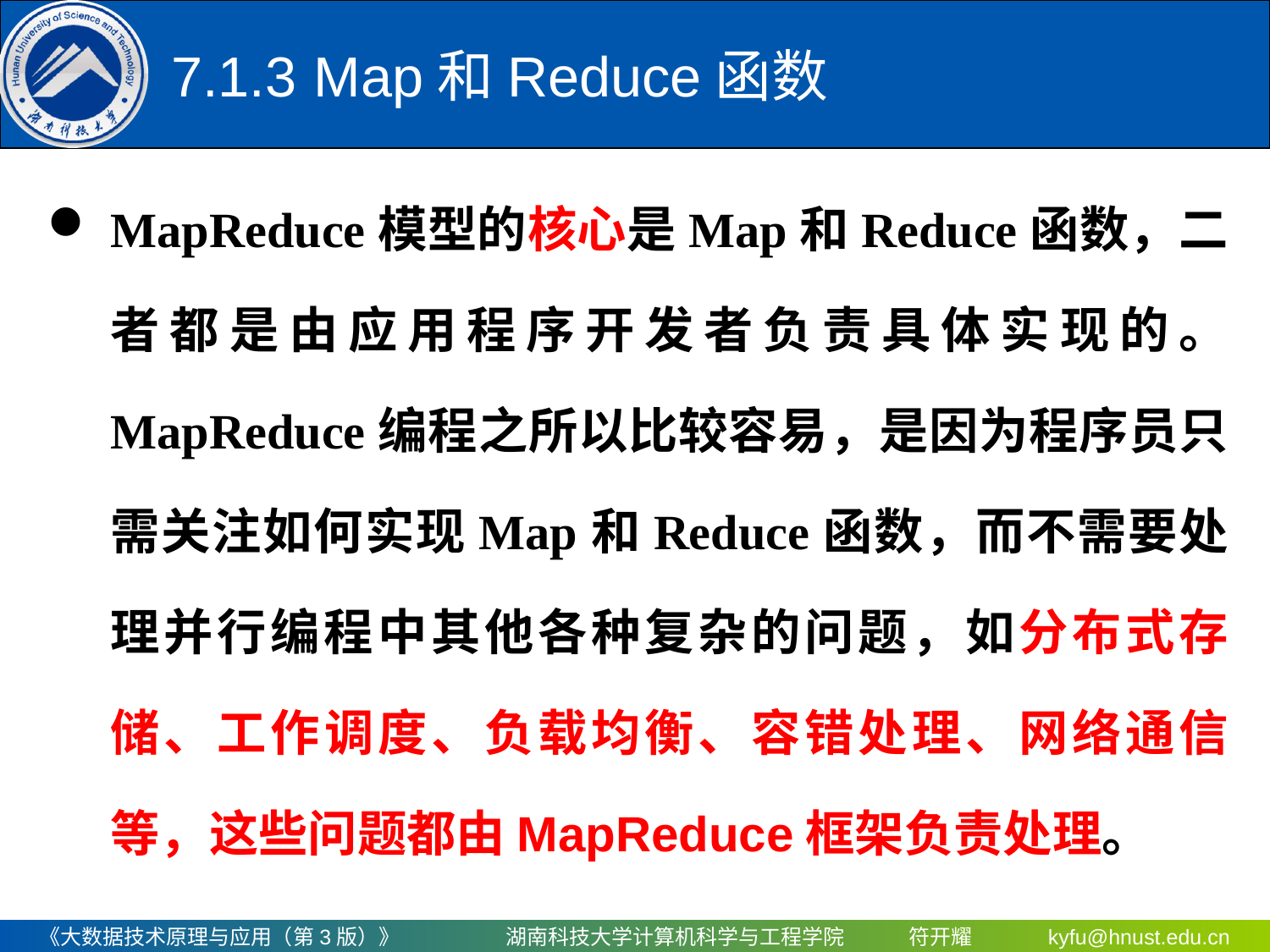

7.1.3	 Map和Reduce函数
MapReduce模型的核心是Map和Reduce函数，二者都是由应用程序开发者负责具体实现的。 MapReduce编程之所以比较容易，是因为程序员只需关注如何实现Map和Reduce函数，而不需要处理并行编程中其他各种复杂的问题，如分布式存储、工作调度、负载均衡、容错处理、网络通信等，这些问题都由MapReduce框架负责处理。